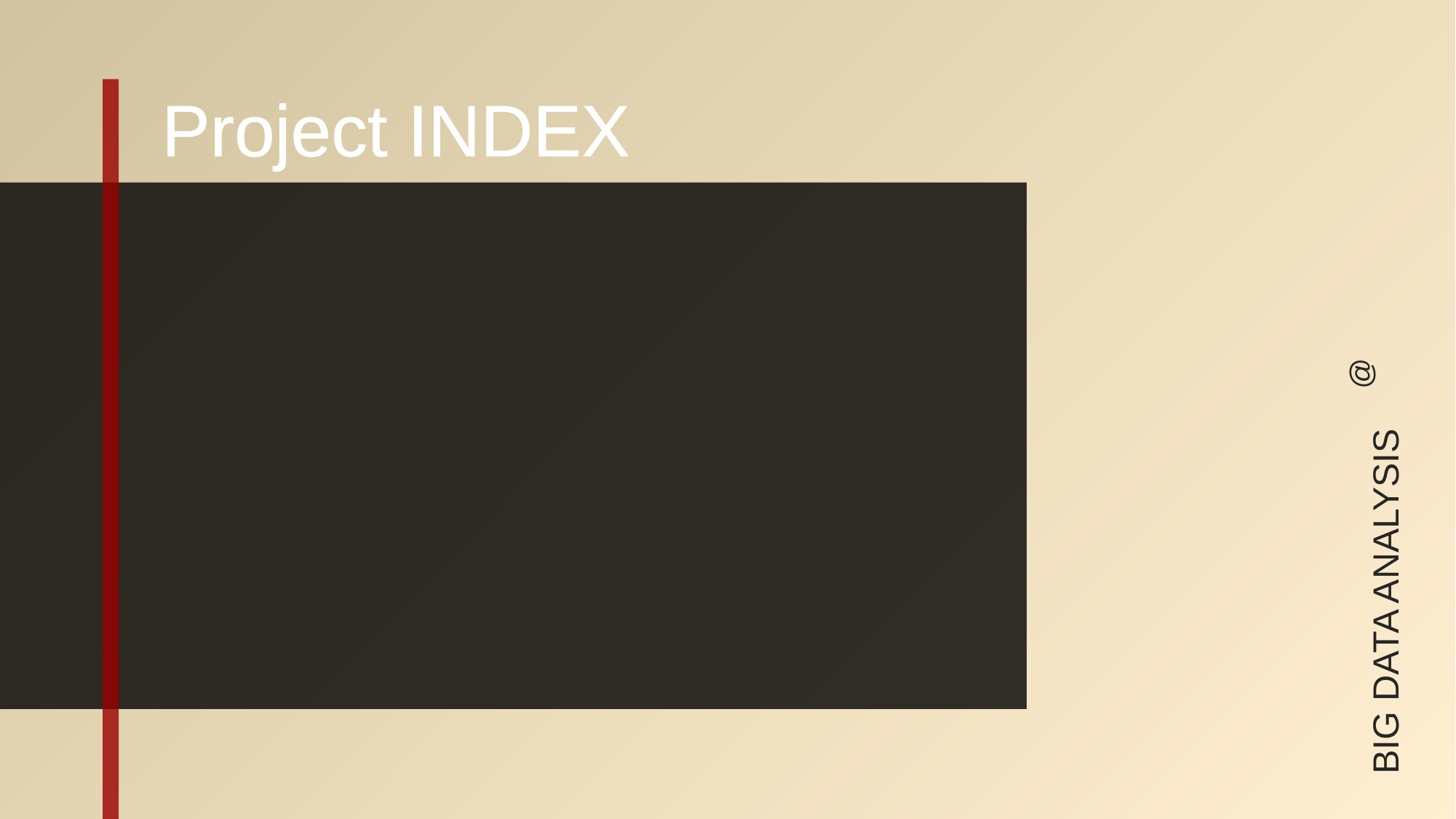

Project INDEX

데이터 탐색
@
BIG DATA ANALYSIS
분석과정
결과분석
정책제안